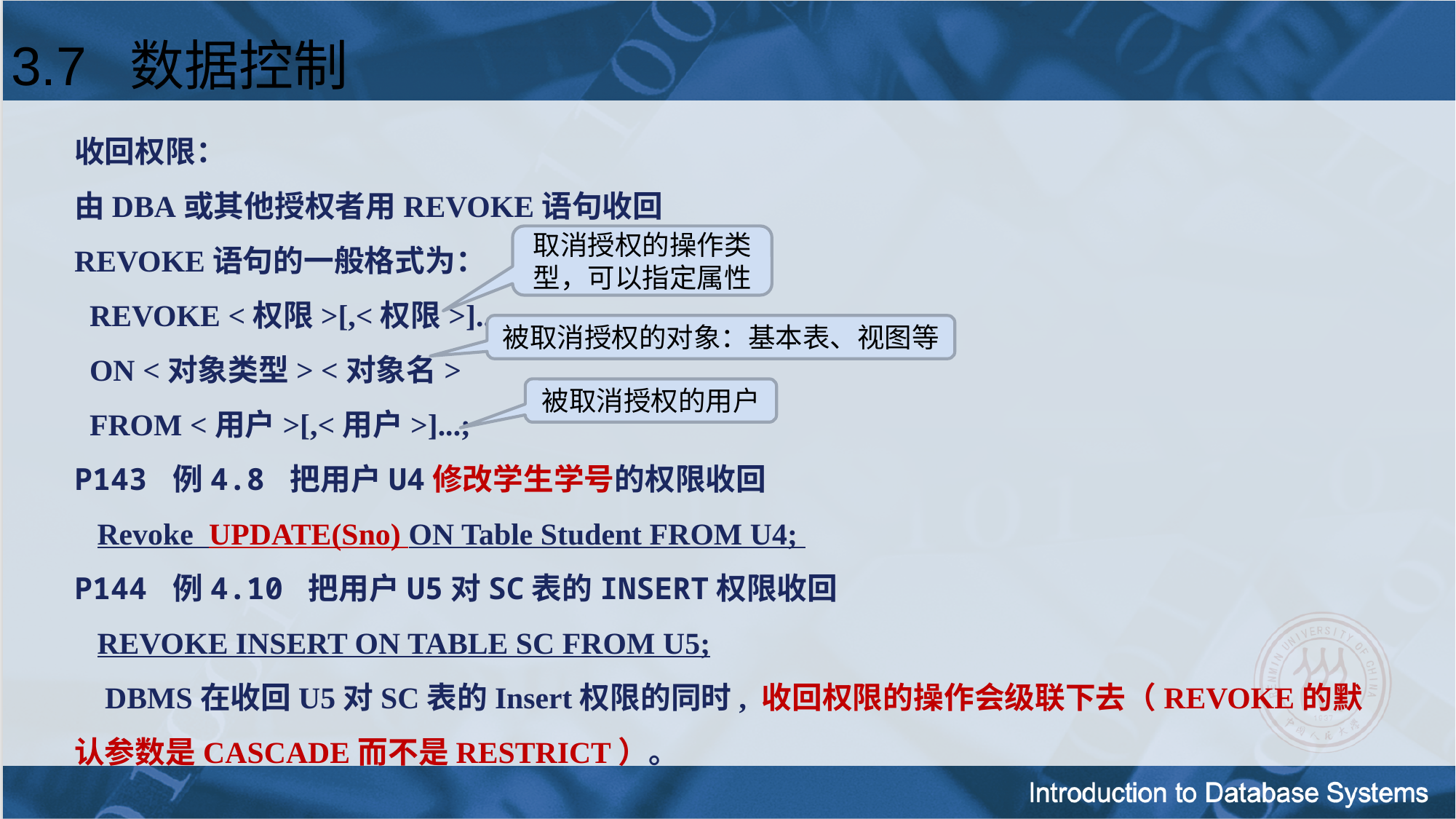

3.7  数据控制
收回权限：
由DBA或其他授权者用REVOKE语句收回
REVOKE语句的一般格式为：
  REVOKE <权限>[,<权限>]...
  ON <对象类型> <对象名>
  FROM <用户>[,<用户>]...;
P143 例4.8 把用户U4修改学生学号的权限收回
   Revoke  UPDATE(Sno) ON Table Student FROM U4;
P144 例4.10 把用户U5对SC表的INSERT权限收回
   REVOKE INSERT ON TABLE SC FROM U5;
    DBMS在收回U5对SC表的Insert权限的同时, 收回权限的操作会级联下去（REVOKE的默认参数是CASCADE而不是RESTRICT）。
取消授权的操作类型，可以指定属性
被取消授权的对象：基本表、视图等
被取消授权的用户